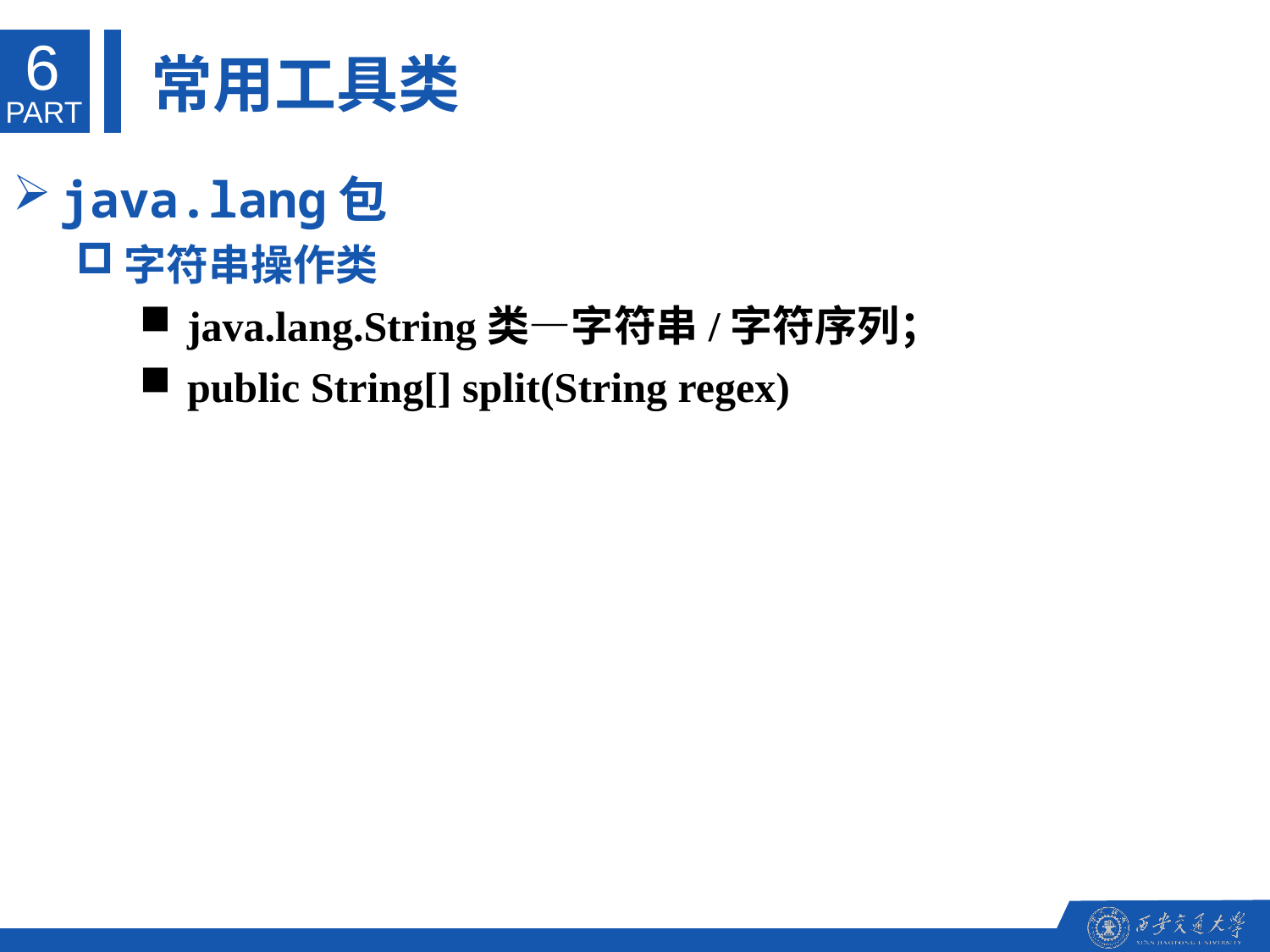

6
常用工具类
PART
java.lang包
字符串操作类
java.lang.String类—字符串/字符序列；
public String[] split(String regex)